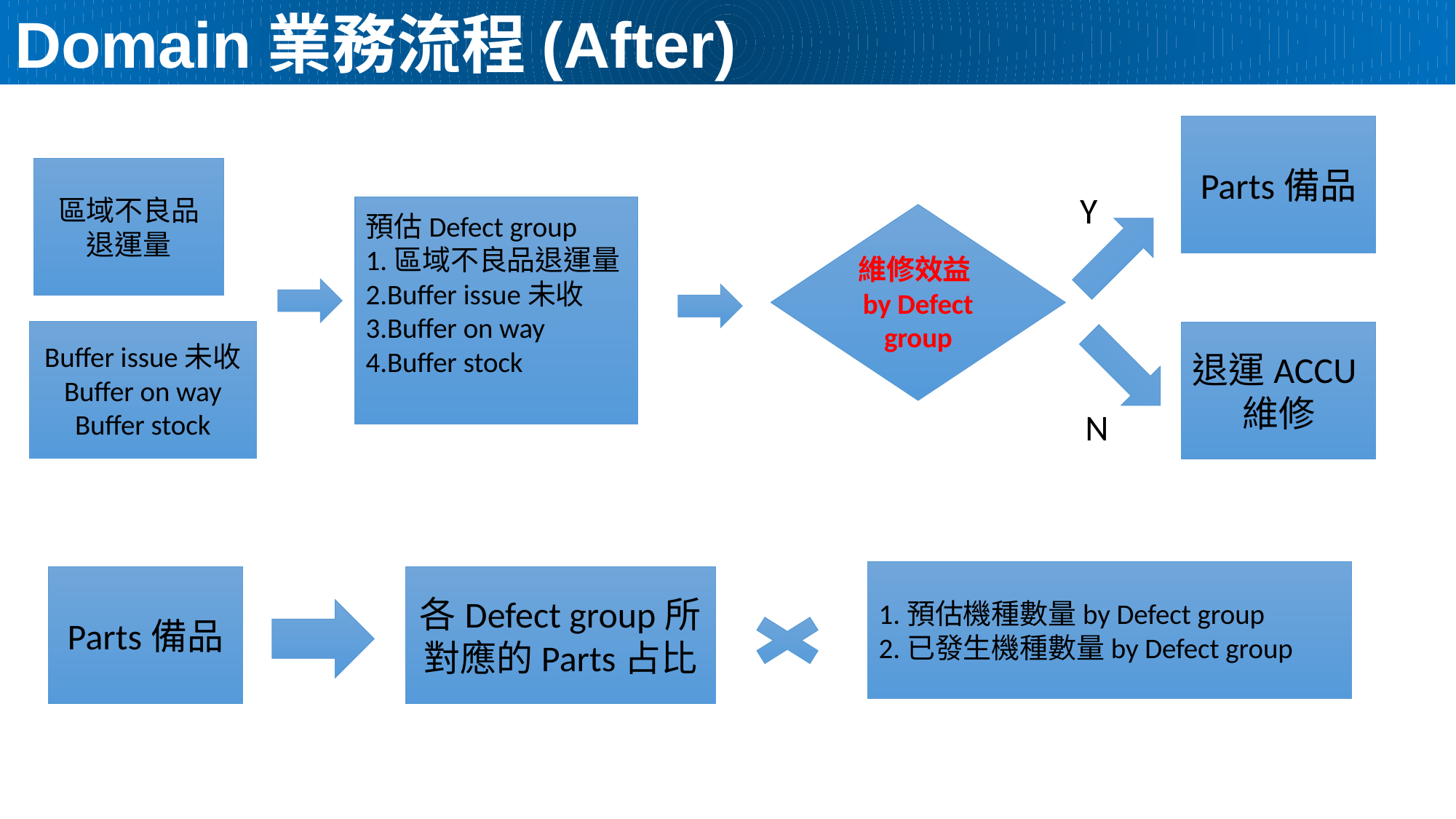

Domain業務流程(After)
Parts備品
區域不良品退運量
Y
預估Defect group
1.區域不良品退運量
2.Buffer issue未收
3.Buffer on way
4.Buffer stock

維修效益by Defect group

Buffer issue未收
Buffer on way
Buffer stock
退運ACCU維修

N
1.預估機種數量by Defect group
2.已發生機種數量by Defect group
各Defect group所對應的Parts占比
Parts備品